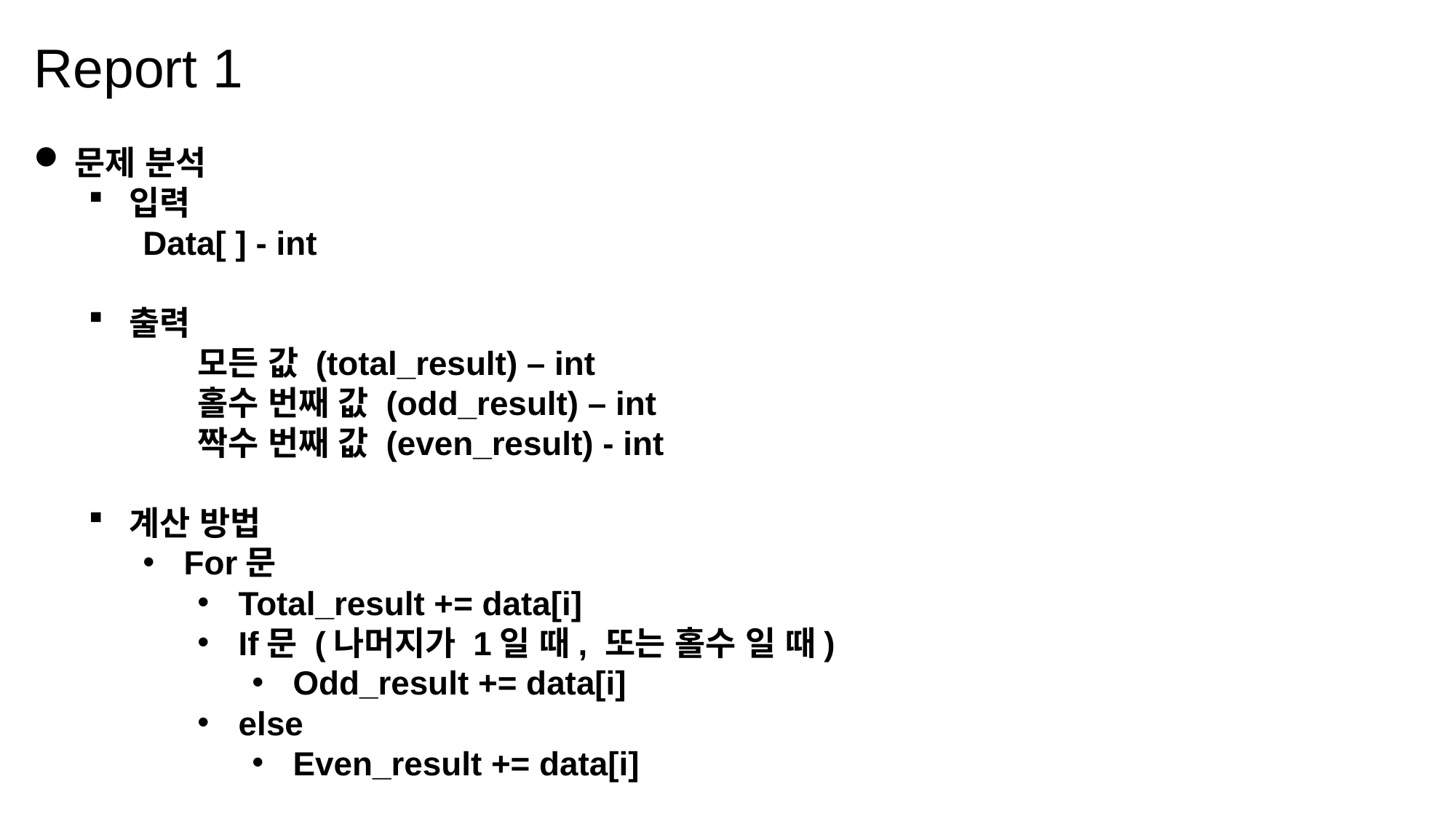

Report 1
문제 분석
입력
Data[ ] - int

출력
	모든 값 (total_result) – int
	홀수 번째 값 (odd_result) – int
	짝수 번째 값 (even_result) - int

계산 방법
For문
Total_result += data[i]
If문 (나머지가 1일 때, 또는 홀수 일 때)
Odd_result += data[i]
else
Even_result += data[i]